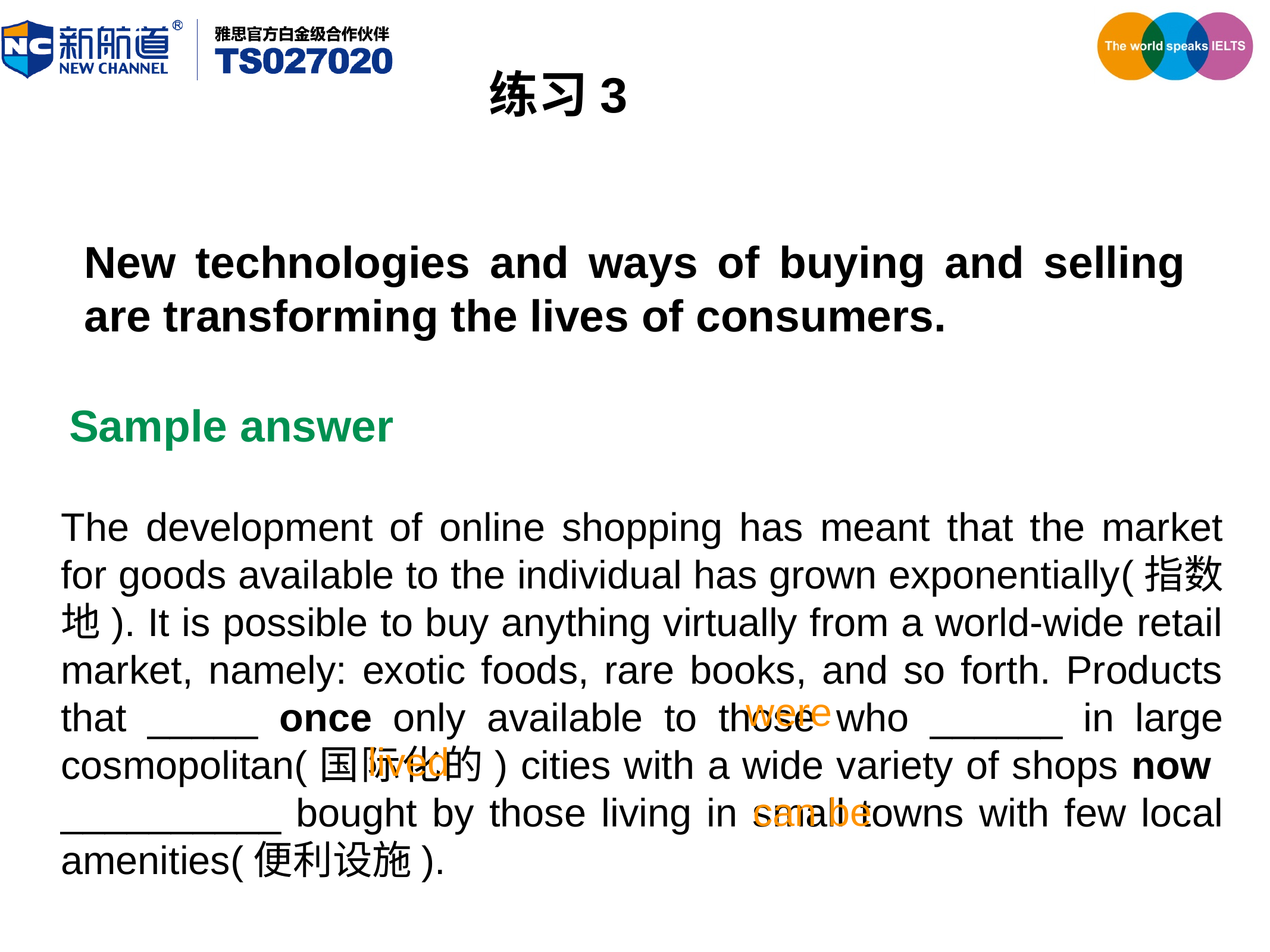

练习3
New technologies and ways of buying and selling are transforming the lives of consumers.
Sample answer
The development of online shopping has meant that the market for goods available to the individual has grown exponentially(指数地). It is possible to buy anything virtually from a world-wide retail market, namely: exotic foods, rare books, and so forth. Products that _____ once only available to those who ______ in large cosmopolitan(国际化的) cities with a wide variety of shops now  __________ bought by those living in small towns with few local amenities(便利设施).
were
lived
can be